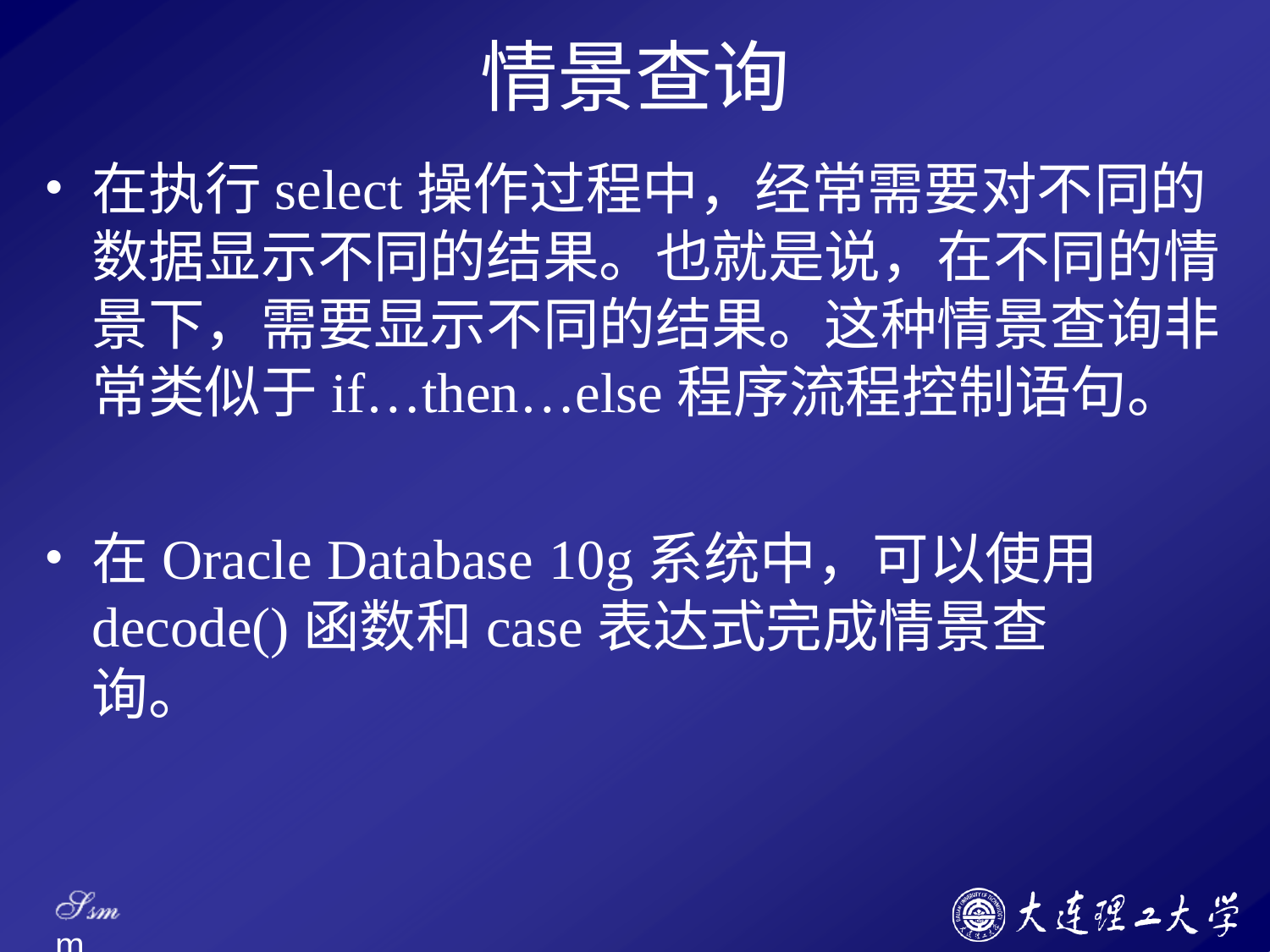

# 情景查询
在执行select操作过程中，经常需要对不同的 数据显示不同的结果。也就是说，在不同的情 景下，需要显示不同的结果。这种情景查询非 常类似于if…then…else程序流程控制语句。

在Oracle Database 10g系统中，可以使用 decode()函数和case表达式完成情景查询。

Ssm